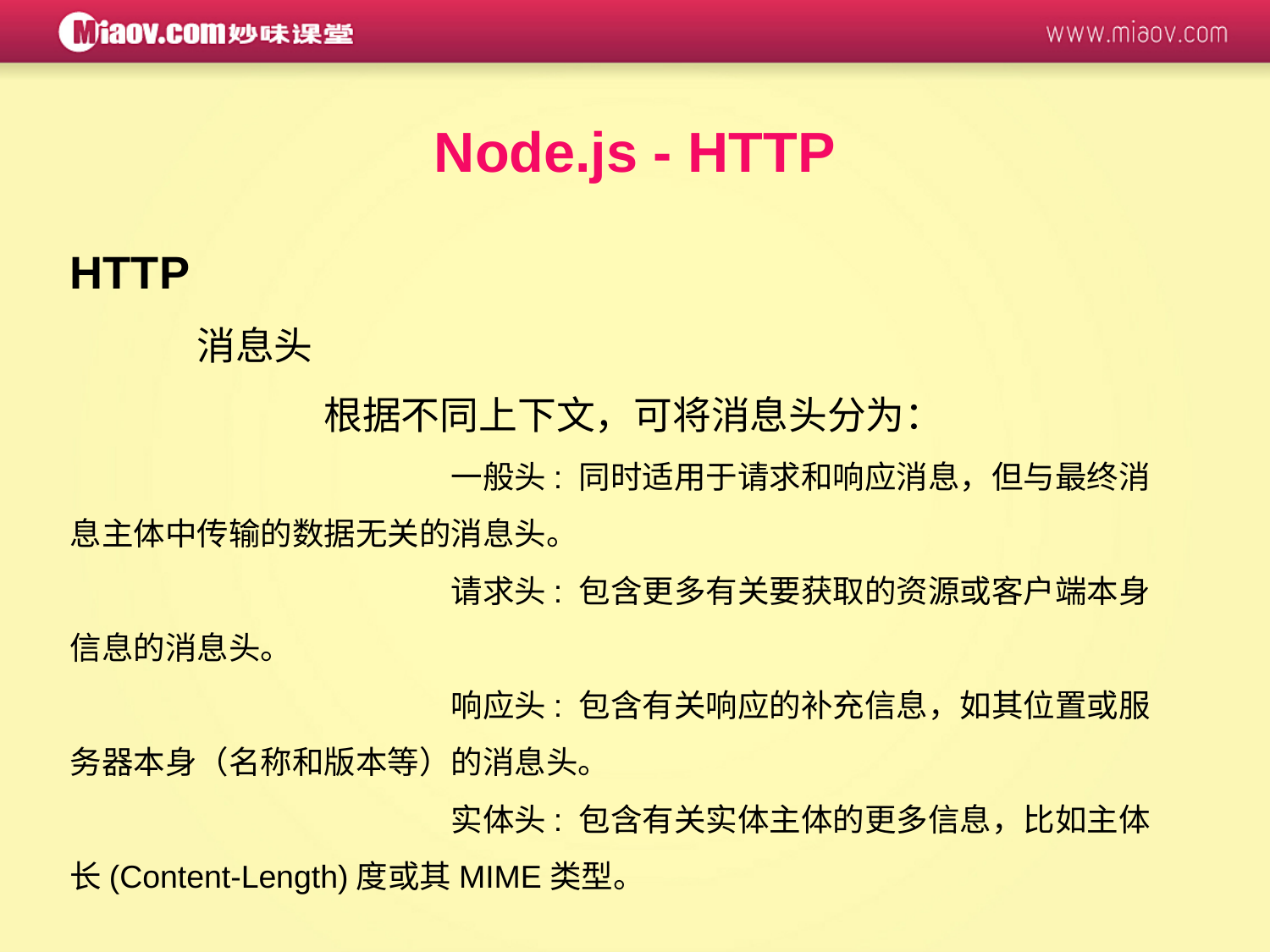

Node.js - HTTP
HTTP
	消息头
		根据不同上下文，可将消息头分为：
			一般头: 同时适用于请求和响应消息，但与最终消息主体中传输的数据无关的消息头。
			请求头: 包含更多有关要获取的资源或客户端本身信息的消息头。
			响应头: 包含有关响应的补充信息，如其位置或服务器本身（名称和版本等）的消息头。
			实体头: 包含有关实体主体的更多信息，比如主体长(Content-Length)度或其MIME类型。